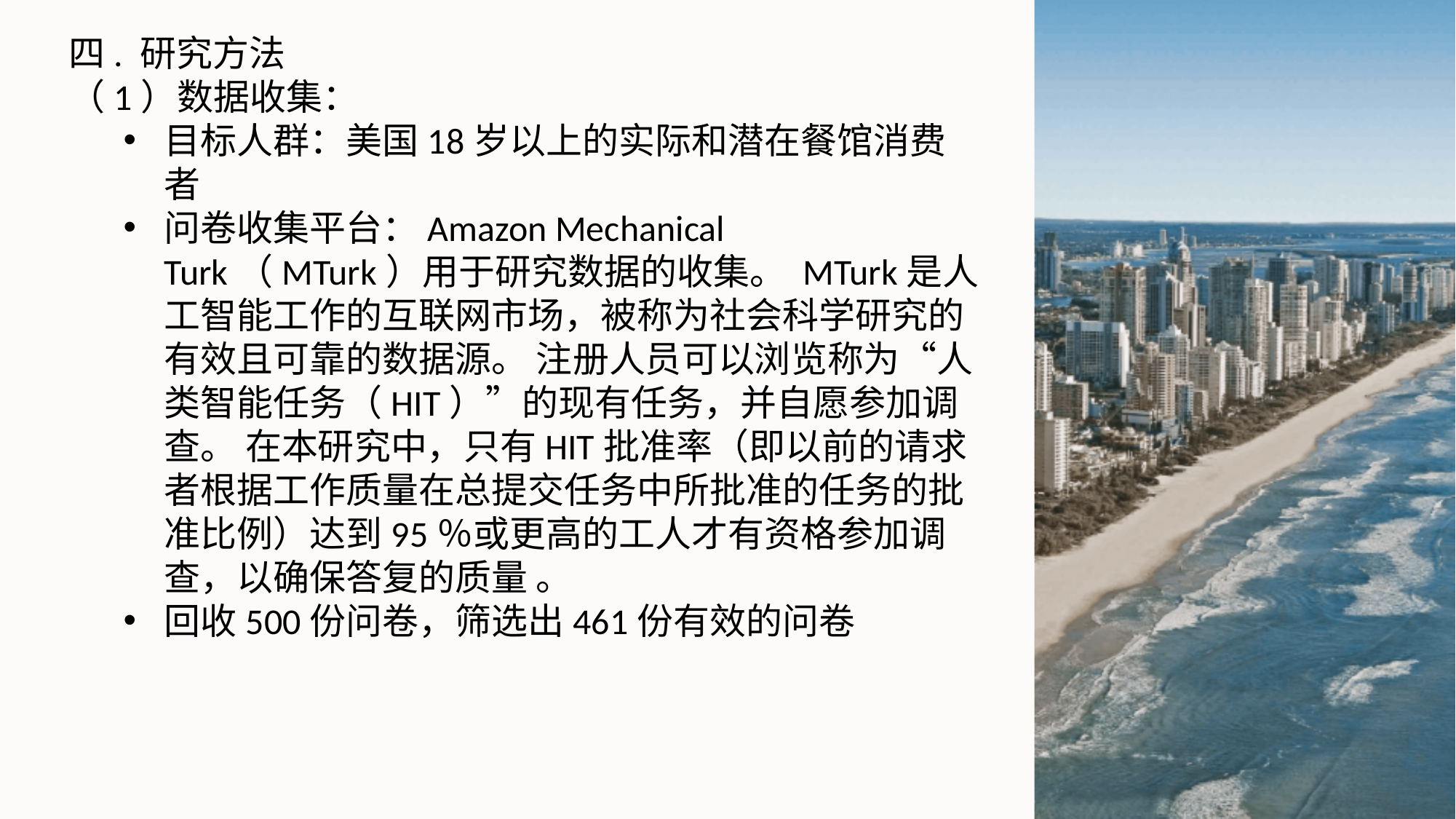

四. 研究方法
（1）数据收集：
目标人群：美国18岁以上的实际和潜在餐馆消费者
问卷收集平台：Amazon Mechanical Turk（MTurk）用于研究数据的收集。 MTurk是人工智能工作的互联网市场，被称为社会科学研究的有效且可靠的数据源。 注册人员可以浏览称为“人类智能任务（HIT）”的现有任务，并自愿参加调查。 在本研究中，只有HIT批准率（即以前的请求者根据工作质量在总提交任务中所批准的任务的批准比例）达到95％或更高的工人才有资格参加调查，以确保答复的质量 。
回收500份问卷，筛选出461份有效的问卷